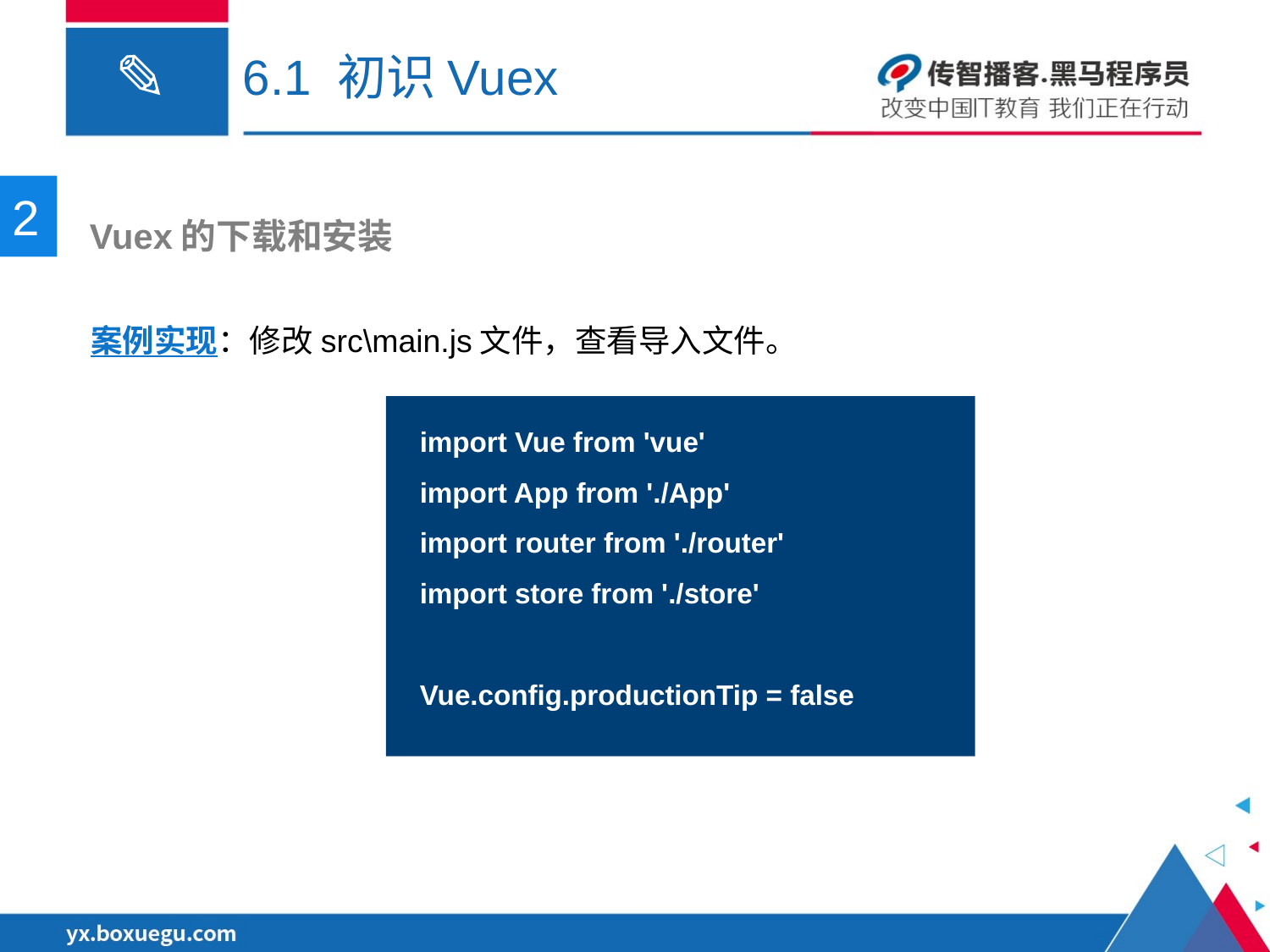

# 6.1 初识Vuex

2
  Vuex的下载和安装
案例实现：修改src\main.js文件，查看导入文件。

import Vue from 'vue'
import App from './App'
import router from './router'
import store from './store'

Vue.config.productionTip = false